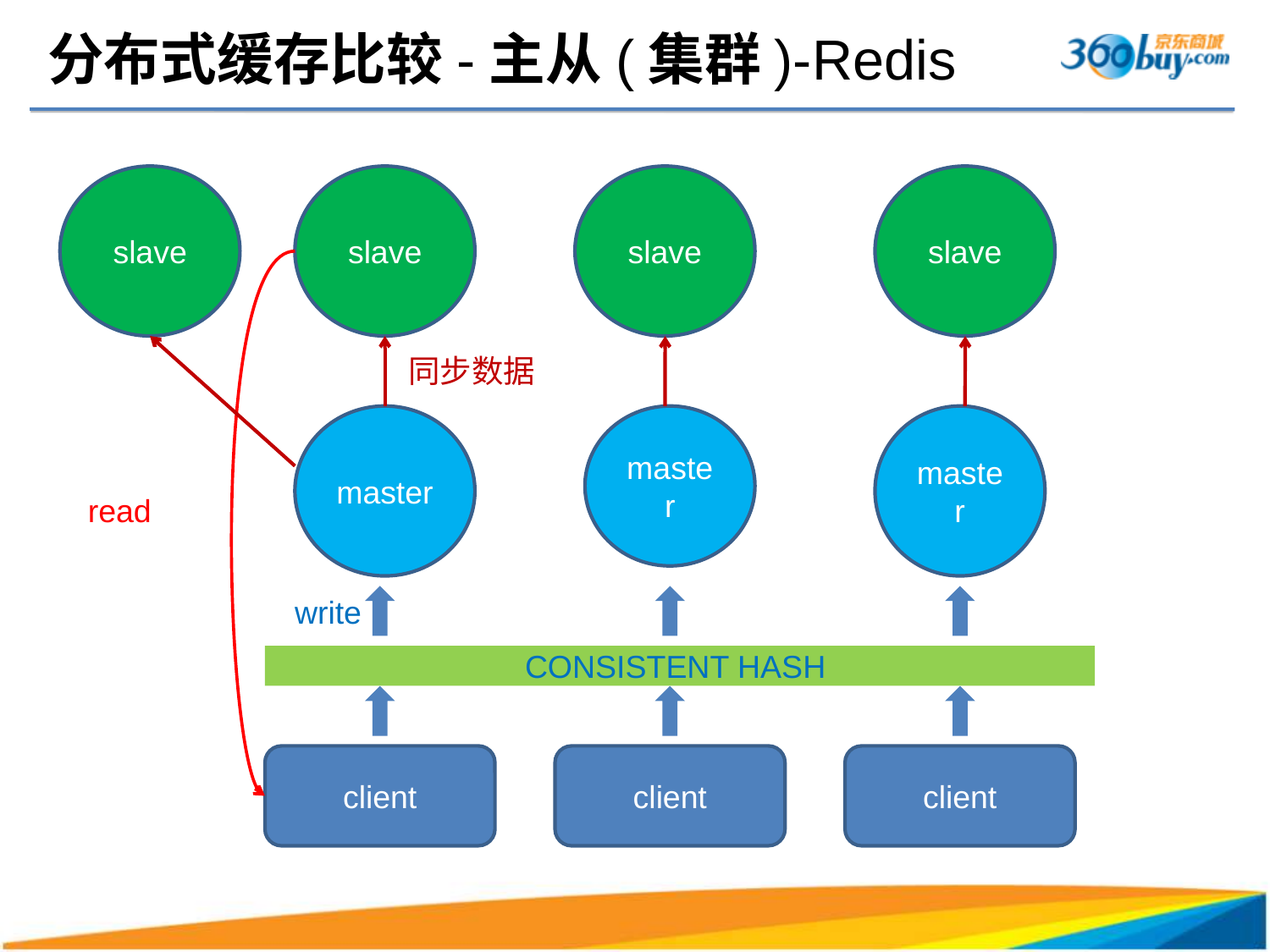

# 分布式缓存比较-主从(集群)-Redis
slave
slave
slave
slave
同步数据
master

master

master
read

write

CONSISTENT HASH

client
client
client